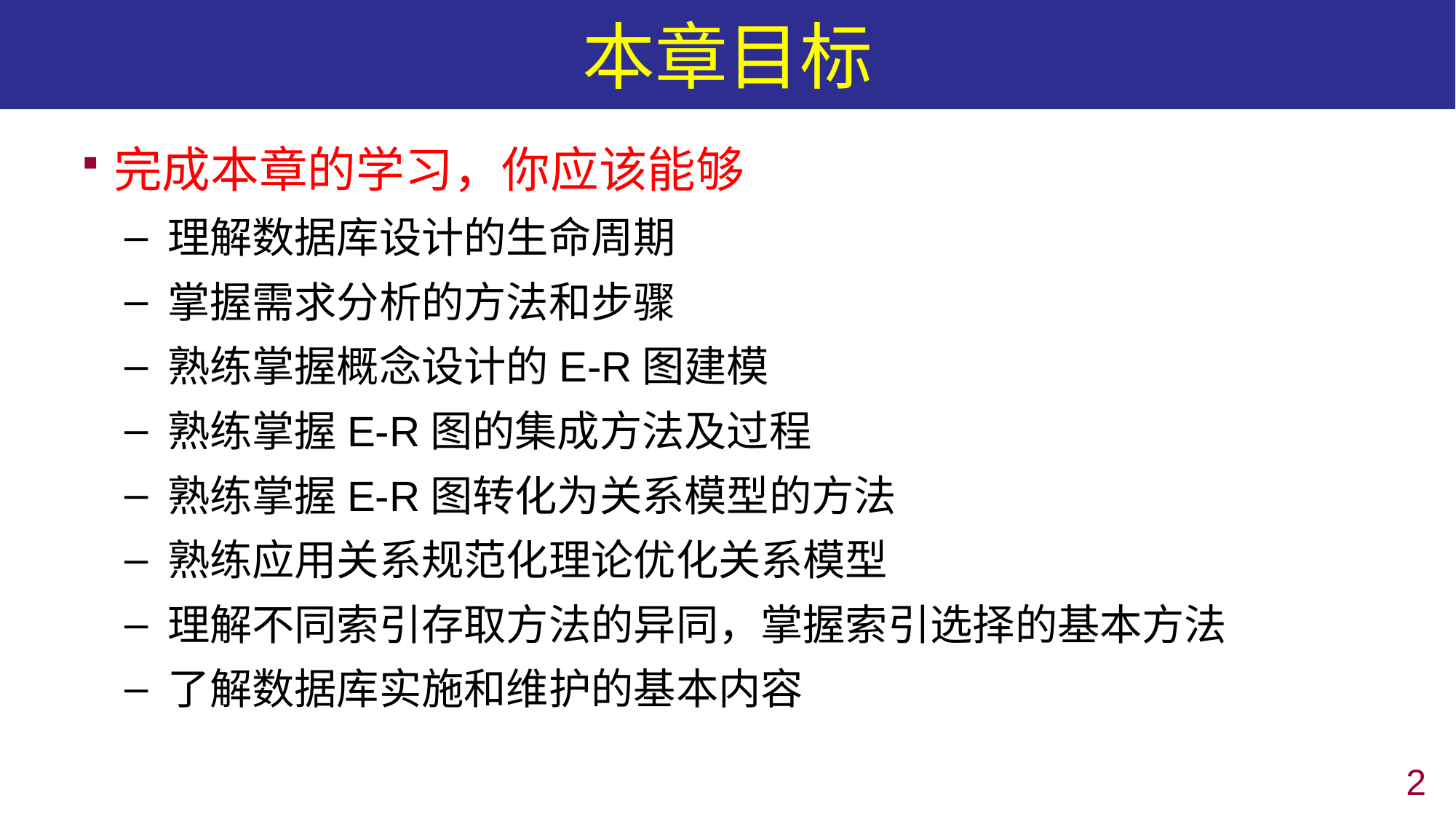

# 本章目标
完成本章的学习，你应该能够
理解数据库设计的生命周期
掌握需求分析的方法和步骤
熟练掌握概念设计的E-R图建模
熟练掌握E-R图的集成方法及过程
熟练掌握E-R图转化为关系模型的方法
熟练应用关系规范化理论优化关系模型
理解不同索引存取方法的异同，掌握索引选择的基本方法
了解数据库实施和维护的基本内容

2